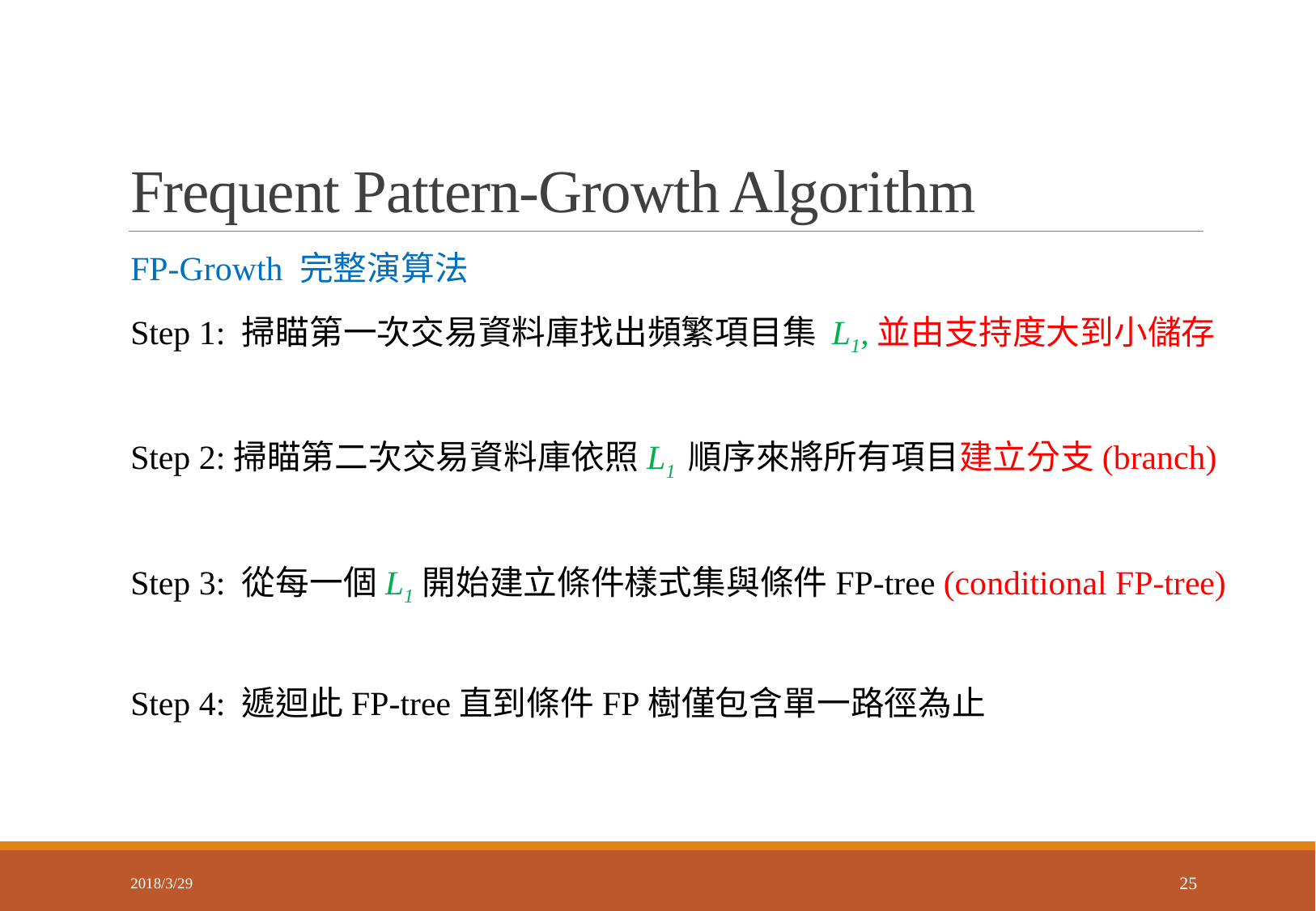

# Frequent Pattern-Growth Algorithm
FP-Growth 完整演算法
Step 1: 掃瞄第一次交易資料庫找出頻繁項目集 L1,並由支持度大到小儲存

Step 2:掃瞄第二次交易資料庫依照L1 順序來將所有項目建立分支(branch)

Step 3: 從每一個L1開始建立條件樣式集與條件FP-tree (conditional FP-tree)

Step 4: 遞迴此FP-tree直到條件FP樹僅包含單一路徑為止

2018/3/29
25